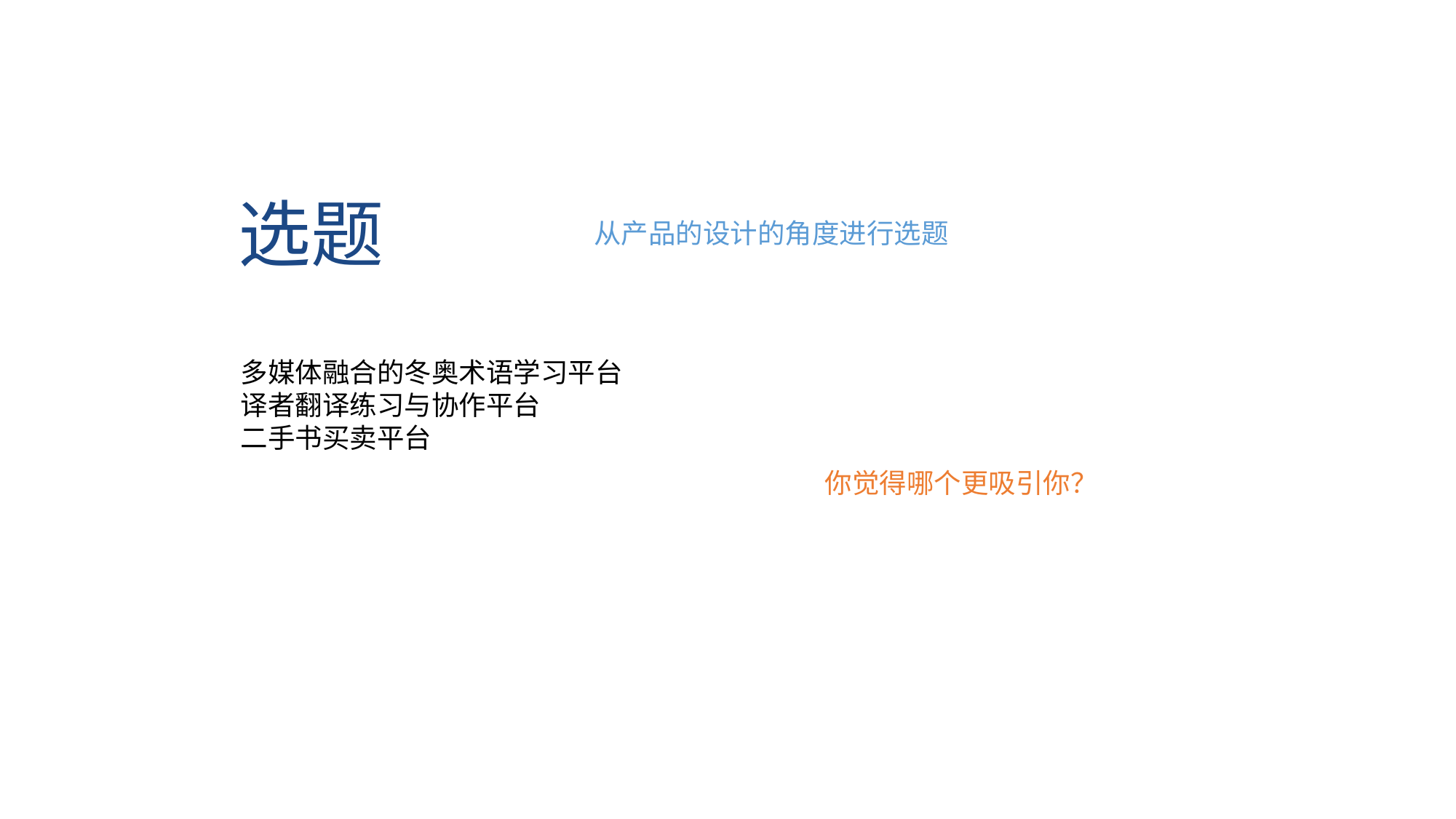

选题
从产品的设计的角度进行选题
多媒体融合的冬奥术语学习平台
译者翻译练习与协作平台
二手书买卖平台
你觉得哪个更吸引你？